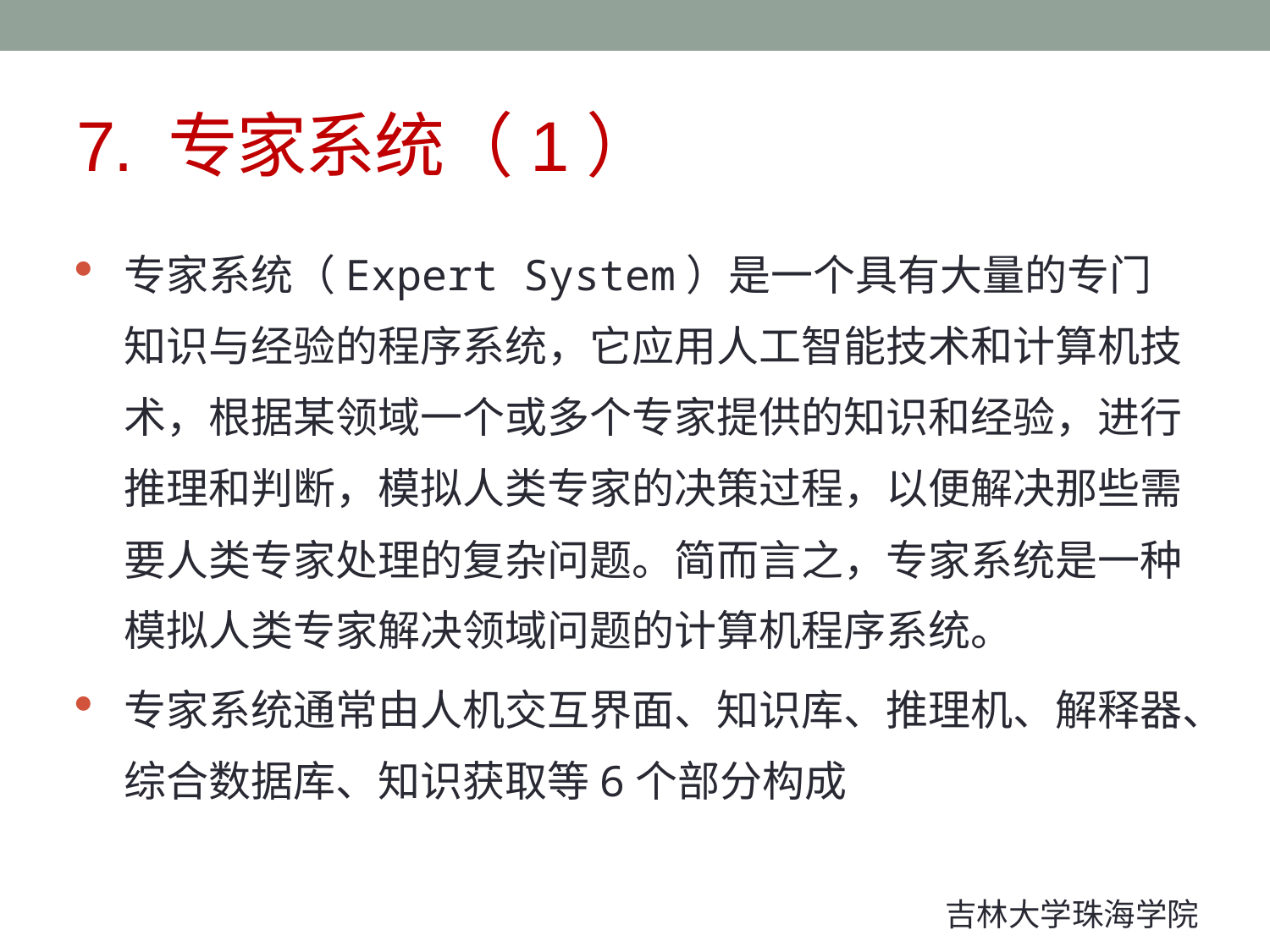

# 7. 专家系统（1）
专家系统（Expert System）是一个具有大量的专门知识与经验的程序系统，它应用人工智能技术和计算机技术，根据某领域一个或多个专家提供的知识和经验，进行推理和判断，模拟人类专家的决策过程，以便解决那些需要人类专家处理的复杂问题。简而言之，专家系统是一种模拟人类专家解决领域问题的计算机程序系统。
专家系统通常由人机交互界面、知识库、推理机、解释器、综合数据库、知识获取等6个部分构成